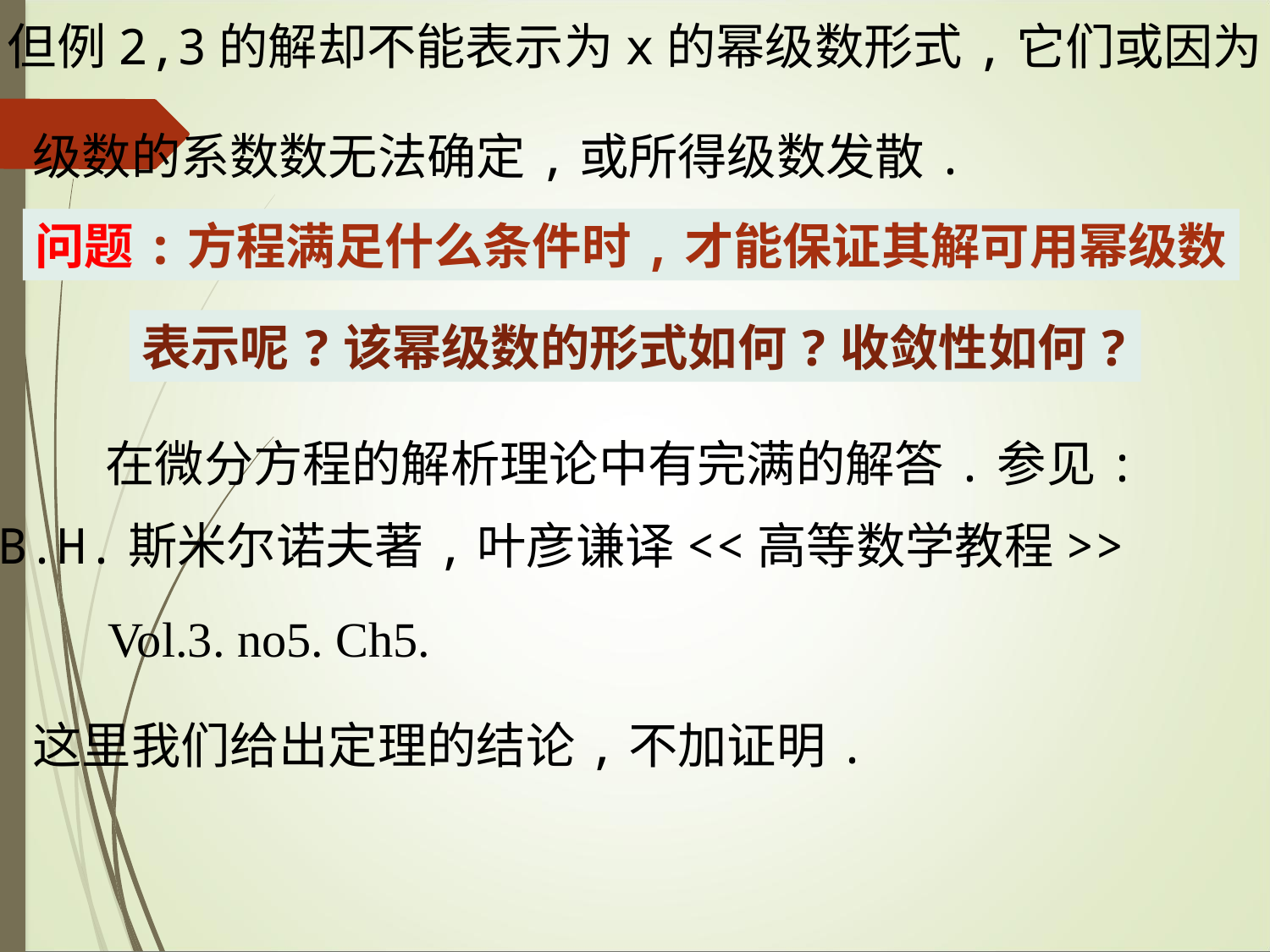

但例2,3的解却不能表示为x的幂级数形式,它们或因为
级数的系数数无法确定,或所得级数发散.
问题:方程满足什么条件时,才能保证其解可用幂级数
表示呢?该幂级数的形式如何?收敛性如何?
在微分方程的解析理论中有完满的解答.参见:
B.H.斯米尔诺夫著,叶彦谦译<<高等数学教程>>
Vol.3. no5. Ch5.
这里我们给出定理的结论,不加证明.